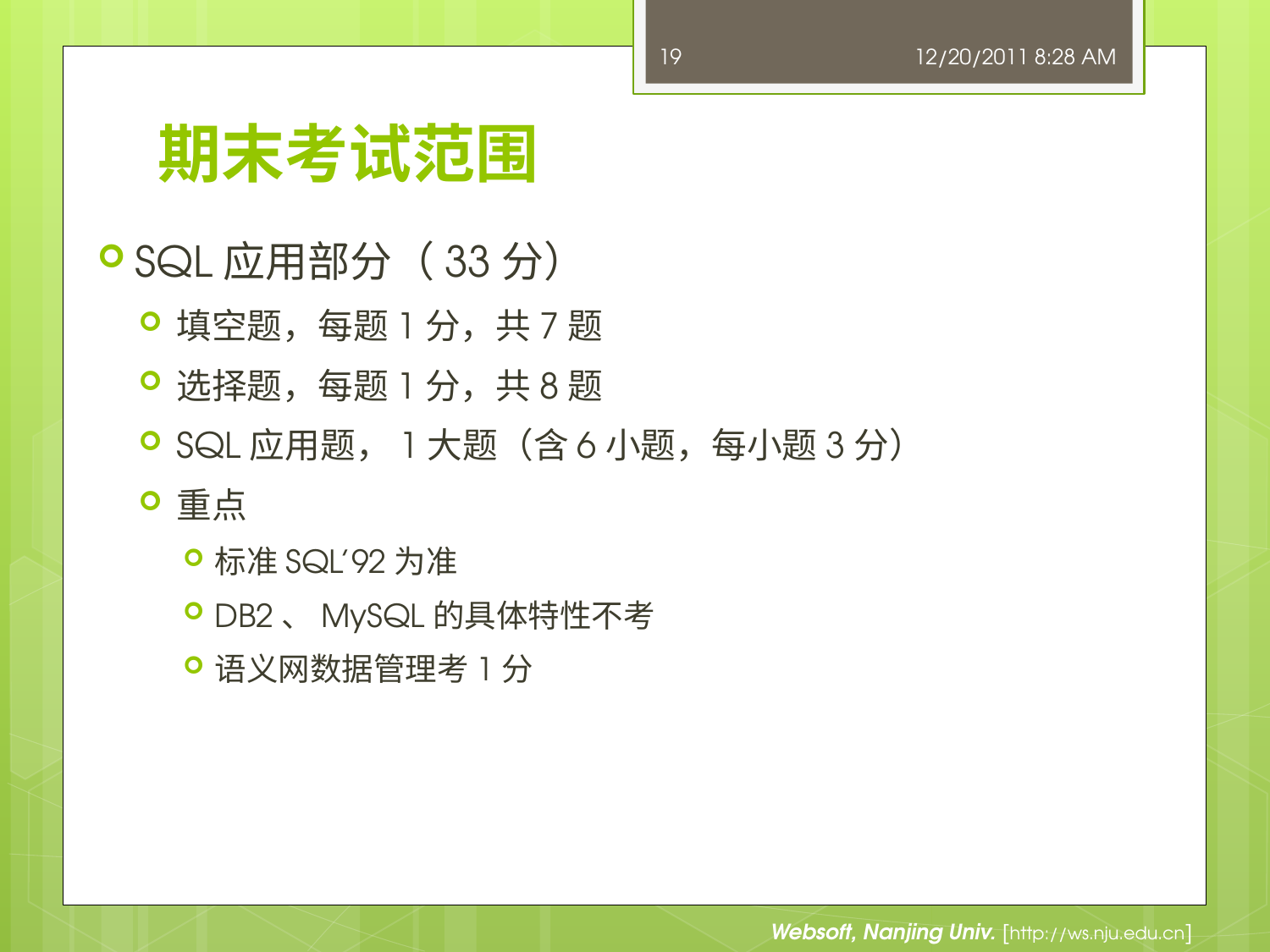

19
12/20/2011 8:28 AM
# 期末考试范围
SQL应用部分（33分）
填空题，每题1分，共7题
选择题，每题1分，共8题
SQL应用题，1大题（含6小题，每小题3分）
重点
标准SQL’92为准
DB2、MySQL的具体特性不考
语义网数据管理考1分
Websoft, Nanjing Univ. [http://ws.nju.edu.cn]